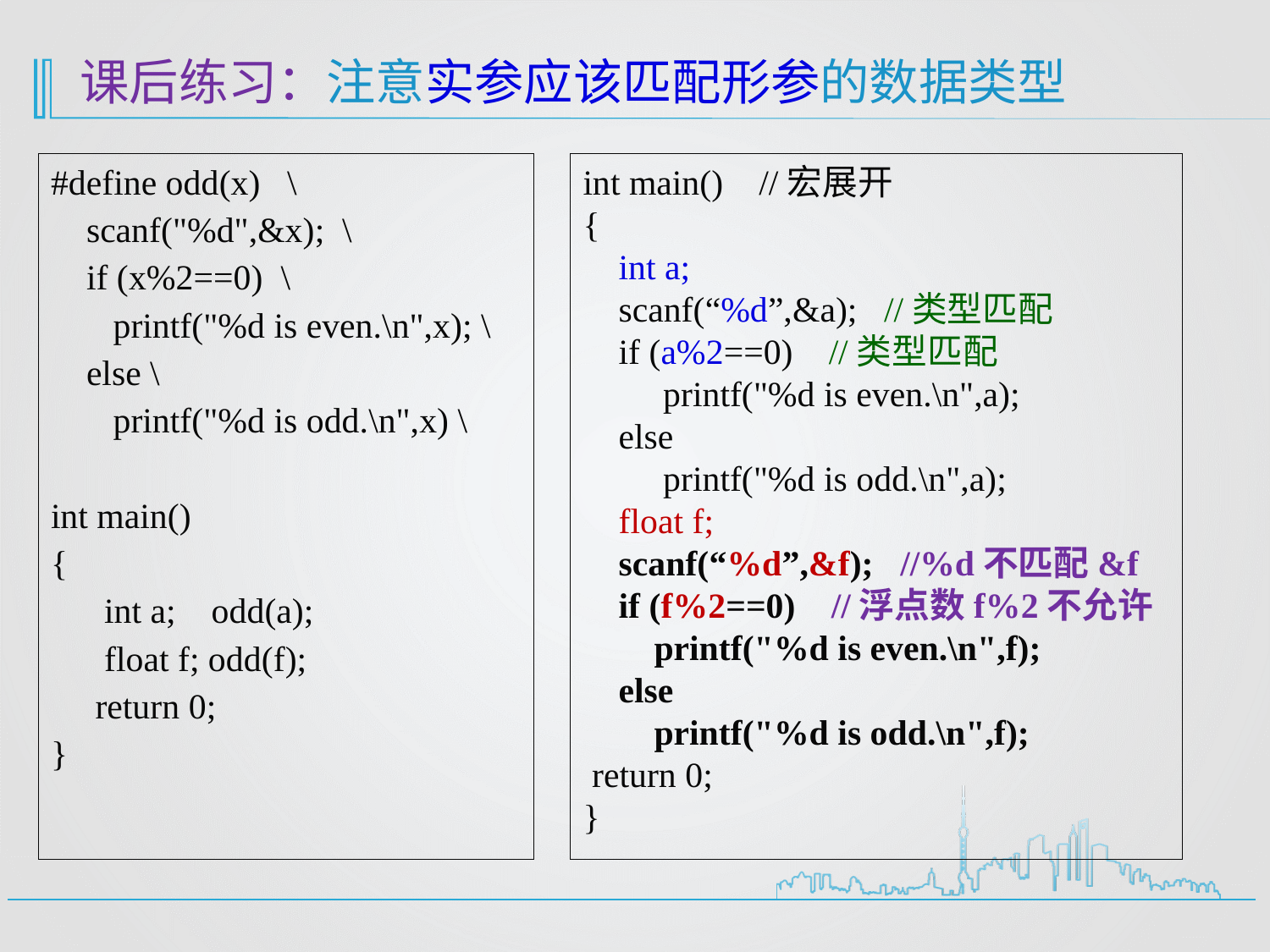

# 课后练习：注意实参应该匹配形参的数据类型
#define odd(x)   \
    scanf("%d",&x);  \
    if (x%2==0)  \
       printf("%d is even.\n",x); \
    else \
       printf("%d is odd.\n",x) \

int main()
{
      int a;    odd(a);
      float f; odd(f);
     return 0;
}
int main()    //宏展开
{
    int a;
    scanf(“%d”,&a);   //类型匹配
    if (a%2==0)    //类型匹配
         printf("%d is even.\n",a);
    else
         printf("%d is odd.\n",a);
    float f;
    scanf(“%d”,&f);   //%d不匹配&f
    if (f%2==0)    //浮点数f%2不允许
        printf("%d is even.\n",f);
    else
        printf("%d is odd.\n",f);
 return 0;
}